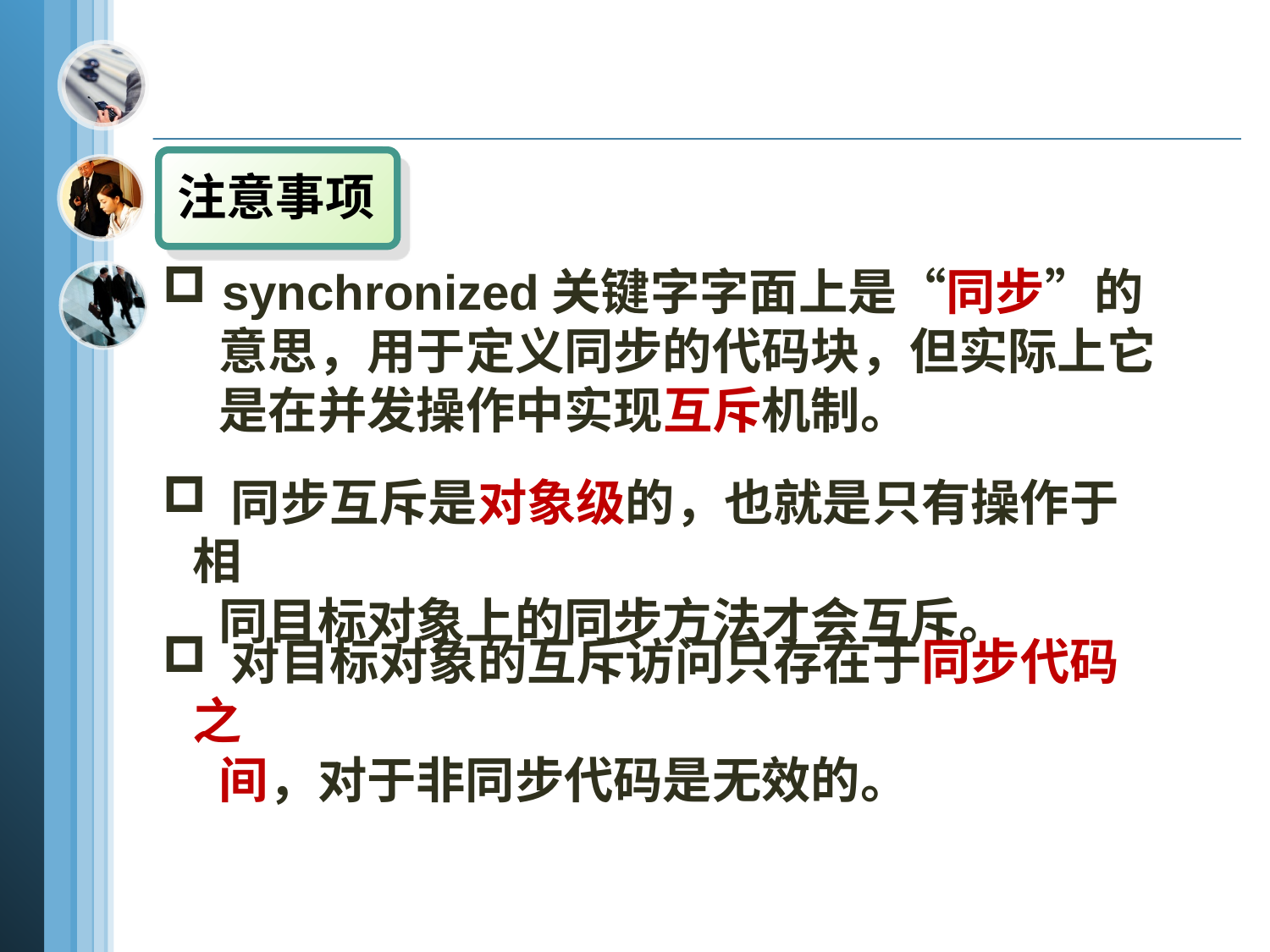

注意事项
 synchronized关键字字面上是“同步”的
    意思，用于定义同步的代码块，但实际上它
    是在并发操作中实现互斥机制。
 同步互斥是对象级的，也就是只有操作于相
    同目标对象上的同步方法才会互斥。
 对目标对象的互斥访问只存在于同步代码之
    间，对于非同步代码是无效的。